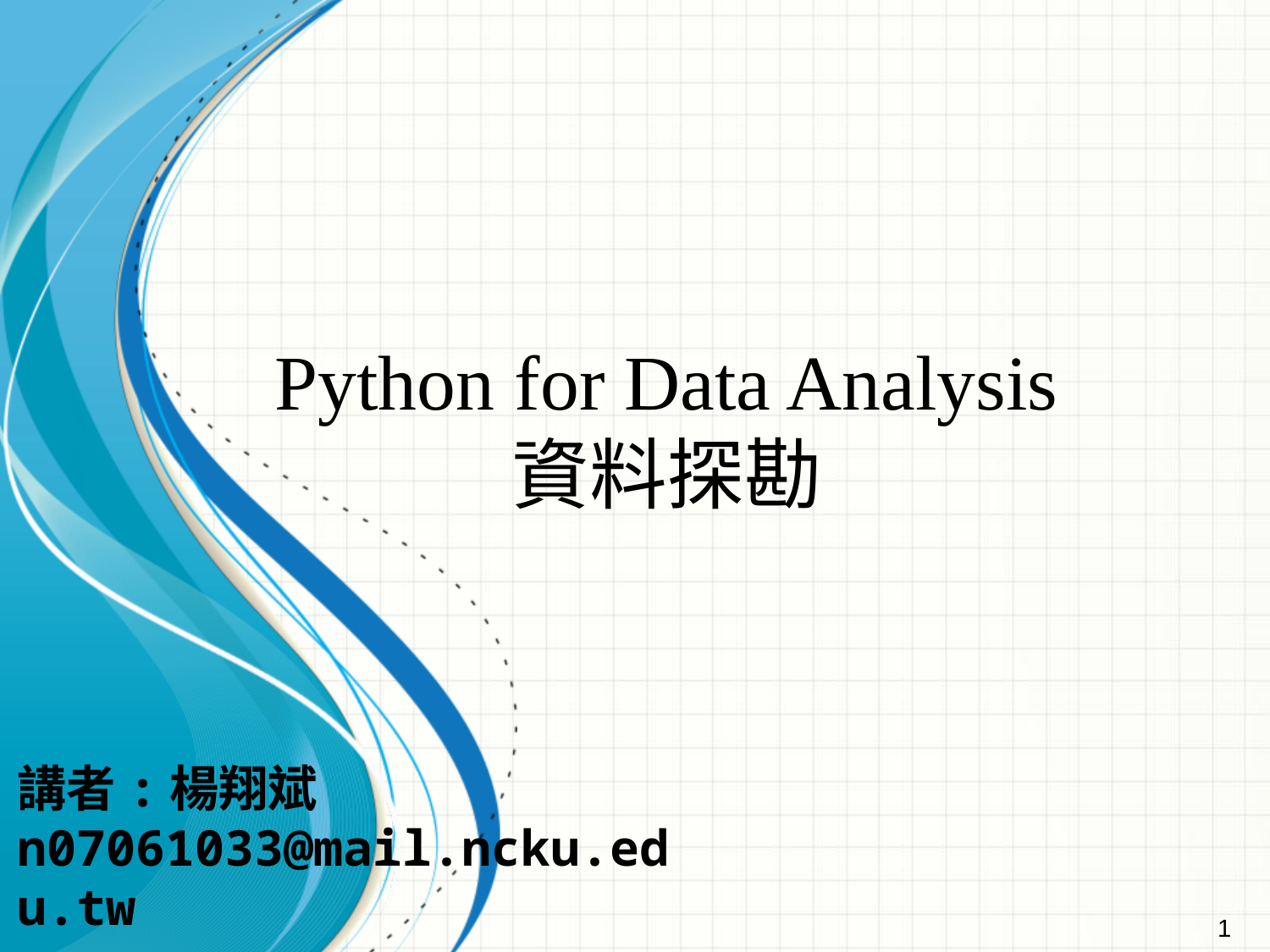

Python for Data Analysis
資料探勘
講者:楊翔斌
n07061033@mail.ncku.edu.tw

1